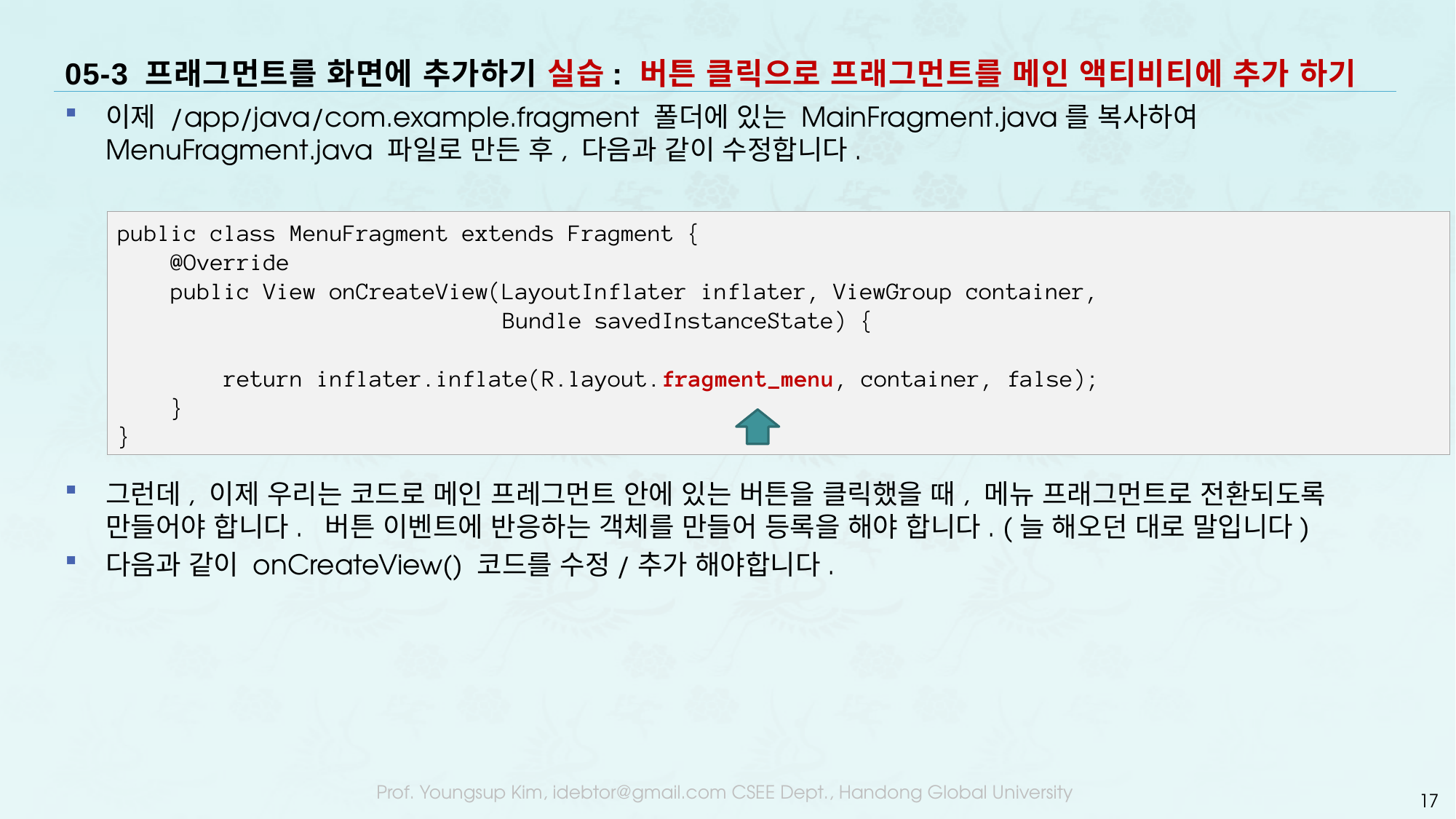

# 05-3 프래그먼트를 화면에 추가하기 실습: 버튼 클릭으로 프래그먼트를 메인 액티비티에 추가 하기
이제 /app/java/com.example.fragment 폴더에 있는 MainFragment.java를 복사하여 MenuFragment.java 파일로 만든 후, 다음과 같이 수정합니다.

그런데, 이제 우리는 코드로 메인 프레그먼트 안에 있는 버튼을 클릭했을 때, 메뉴 프래그먼트로 전환되도록 만들어야 합니다.  버튼 이벤트에 반응하는 객체를 만들어 등록을 해야 합니다. (늘 해오던 대로 말입니다)
다음과 같이 onCreateView() 코드를 수정/추가 해야합니다.
public class MenuFragment extends Fragment {
    @Override
    public View onCreateView(LayoutInflater inflater, ViewGroup container,
                             Bundle savedInstanceState) {

        return inflater.inflate(R.layout.fragment_menu, container, false);
    }
}

17